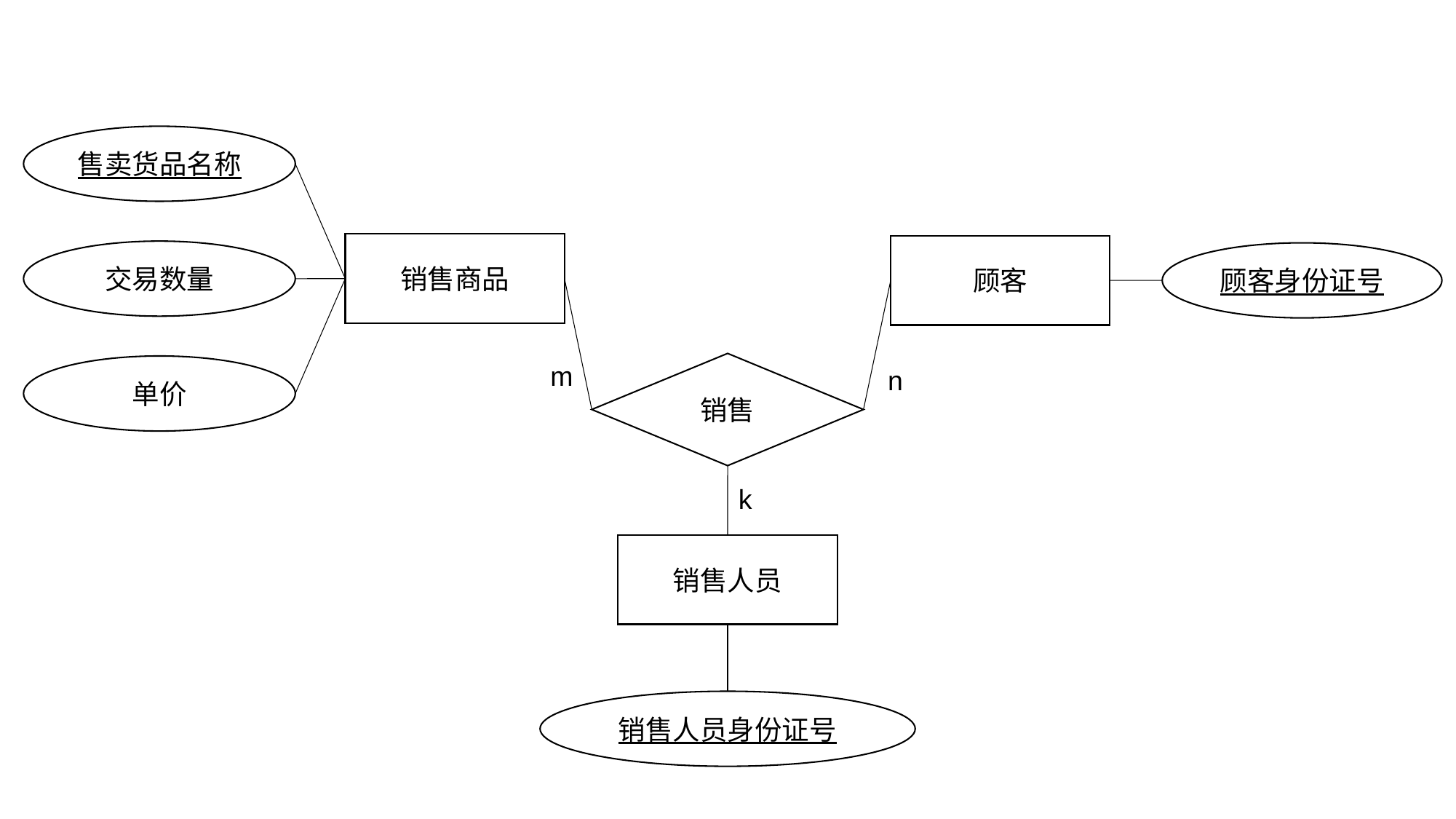

售卖货品名称
销售商品
顾客
交易数量
顾客身份证号
m
销售
单价
n
k
销售人员
销售人员身份证号